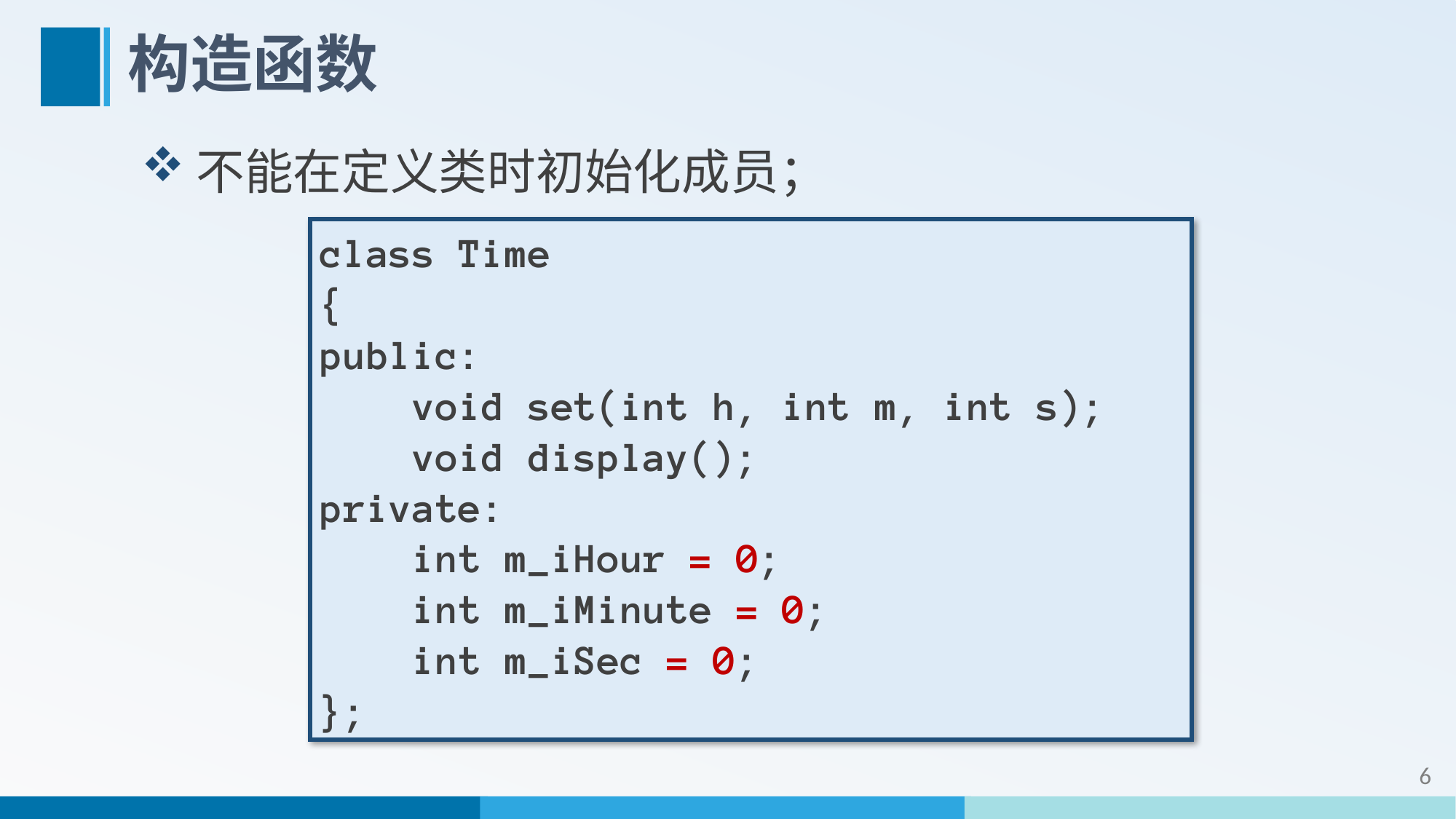

# 构造函数
不能在定义类时初始化成员；
class Time
{
public:
    void set(int h, int m, int s);
    void display();
private:
    int m_iHour = 0;
    int m_iMinute = 0;
    int m_iSec = 0;
};